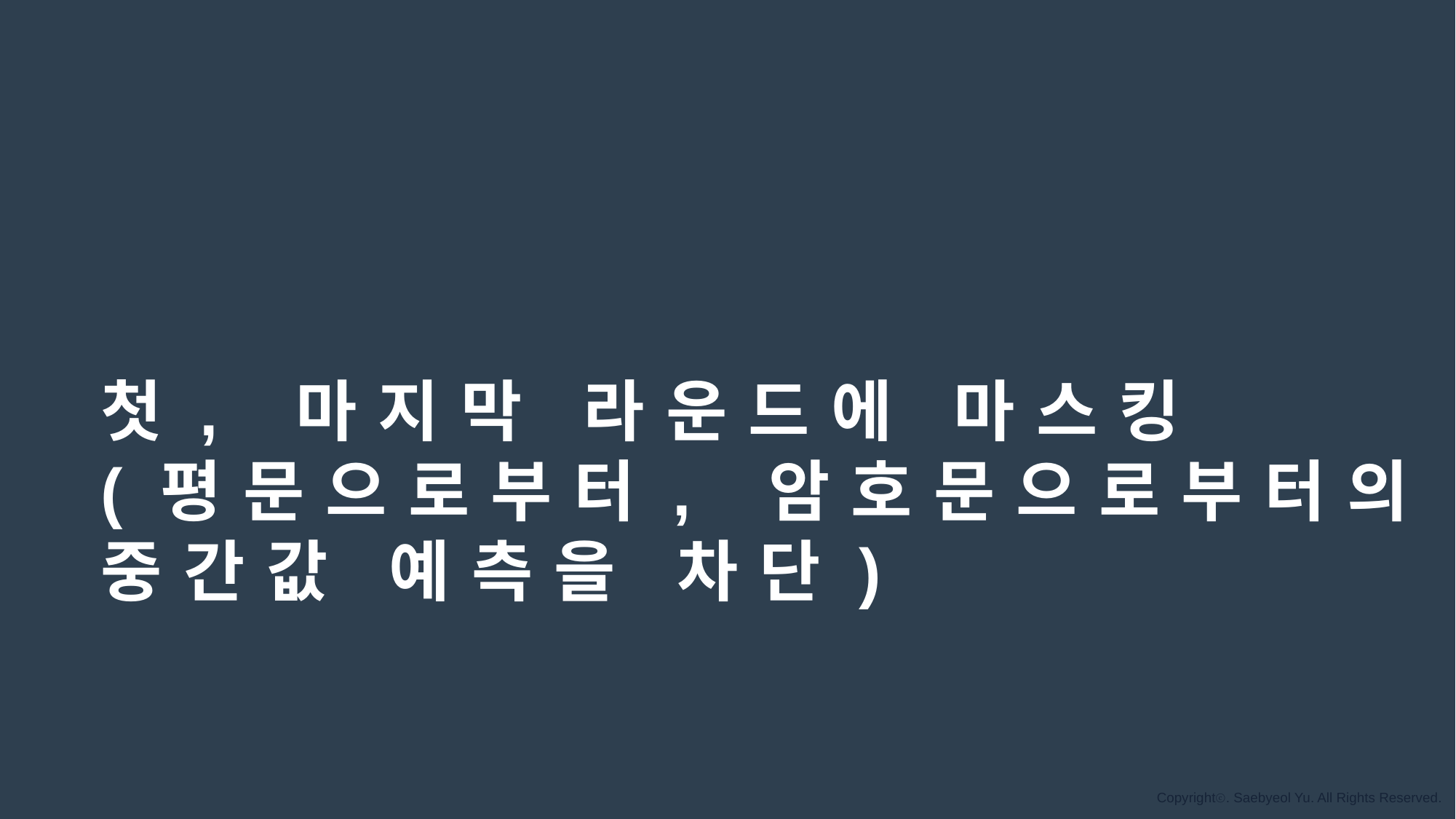

첫, 마지막 라운드에 마스킹
(평문으로부터, 암호문으로부터의
중간값 예측을 차단)